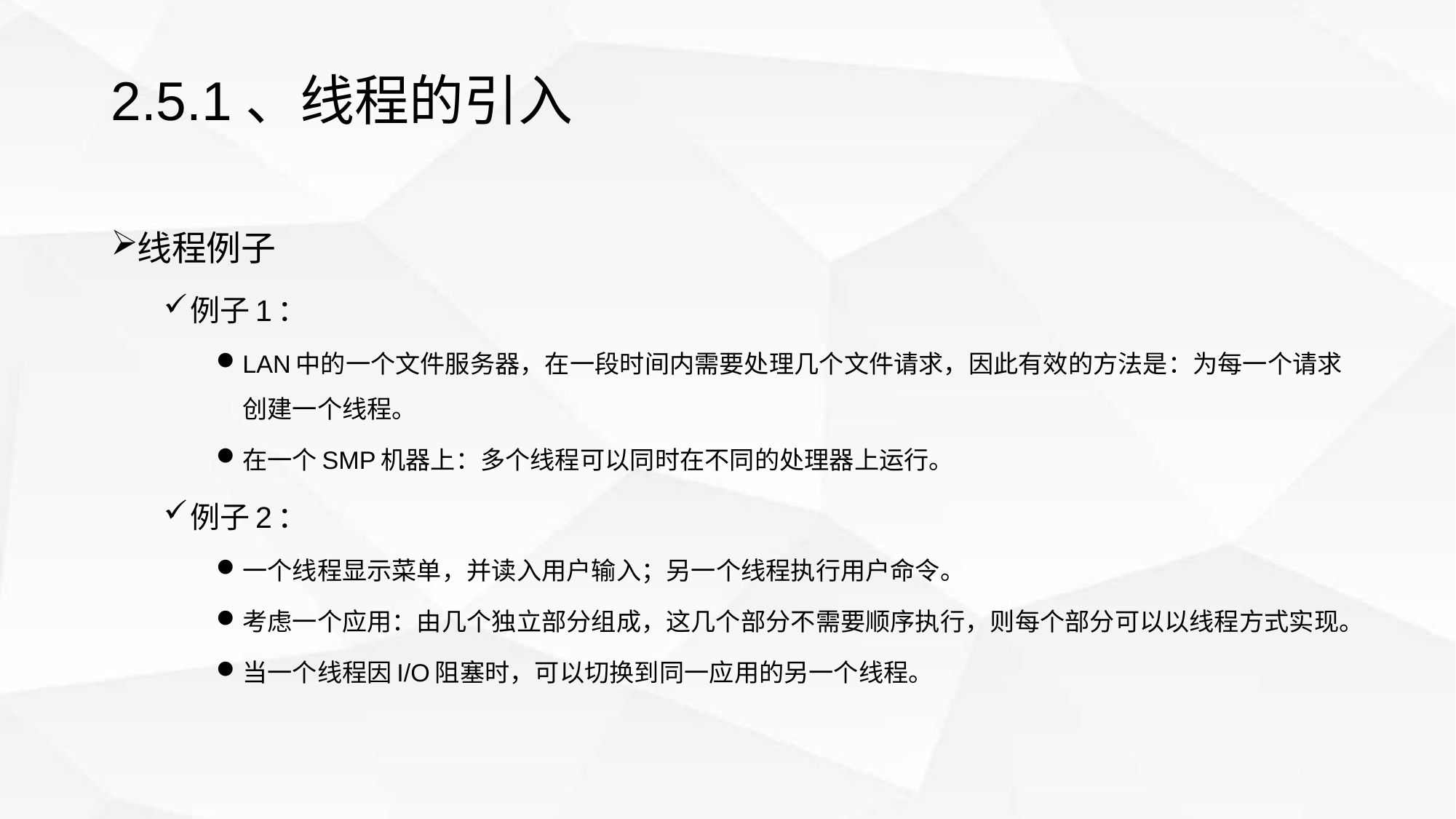

# 2.5.1、线程的引入
线程例子
例子1：
LAN中的一个文件服务器，在一段时间内需要处理几个文件请求，因此有效的方法是：为每一个请求创建一个线程。
在一个SMP机器上：多个线程可以同时在不同的处理器上运行。
例子2：
一个线程显示菜单，并读入用户输入；另一个线程执行用户命令。
考虑一个应用：由几个独立部分组成，这几个部分不需要顺序执行，则每个部分可以以线程方式实现。
当一个线程因I/O阻塞时，可以切换到同一应用的另一个线程。